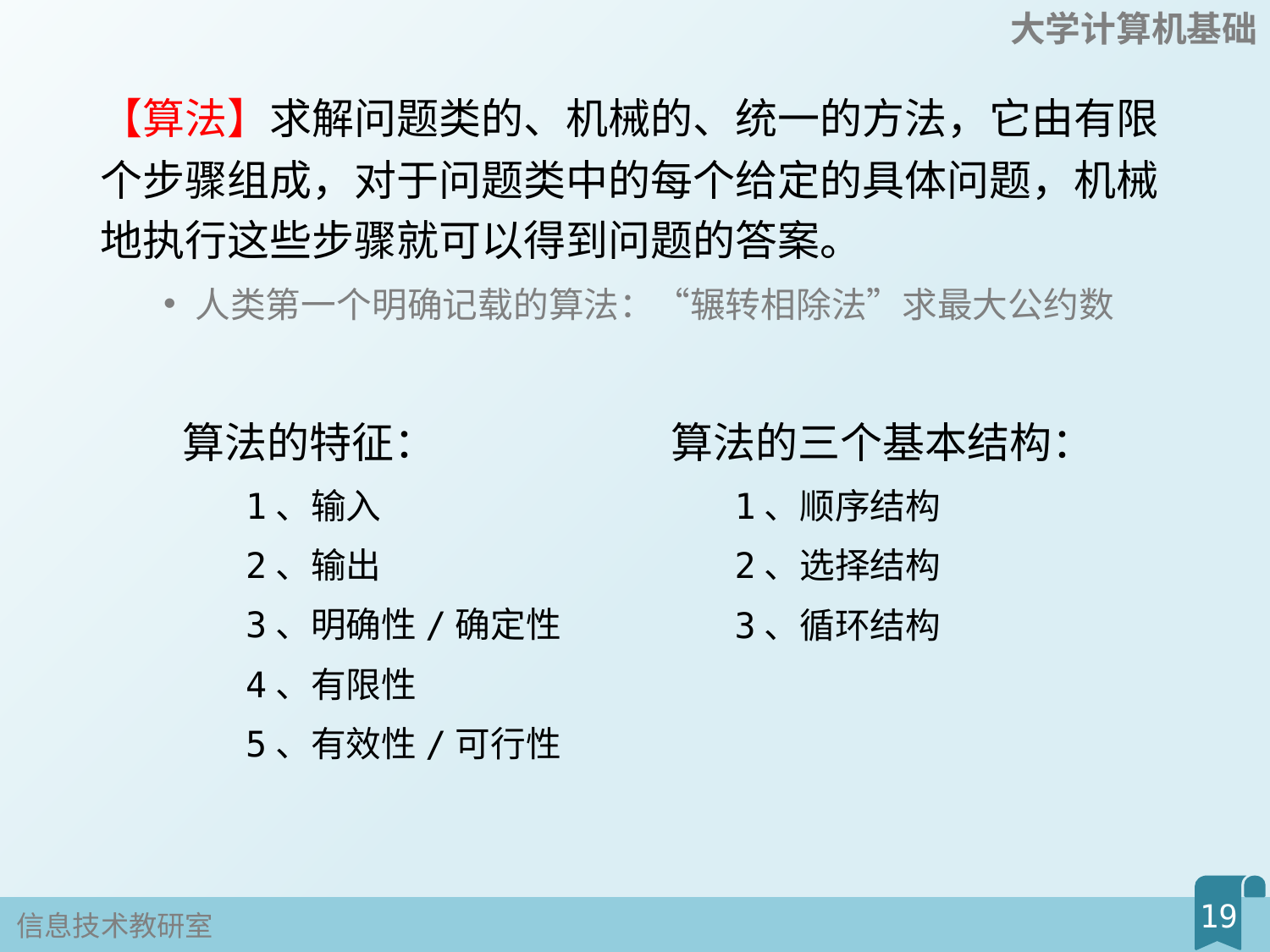

【算法】求解问题类的、机械的、统一的方法，它由有限个步骤组成，对于问题类中的每个给定的具体问题，机械地执行这些步骤就可以得到问题的答案。
人类第一个明确记载的算法：“辗转相除法”求最大公约数
算法的特征：
1、输入
2、输出
3、明确性/确定性
4、有限性
5、有效性/可行性
算法的三个基本结构：
1、顺序结构
2、选择结构
3、循环结构

19